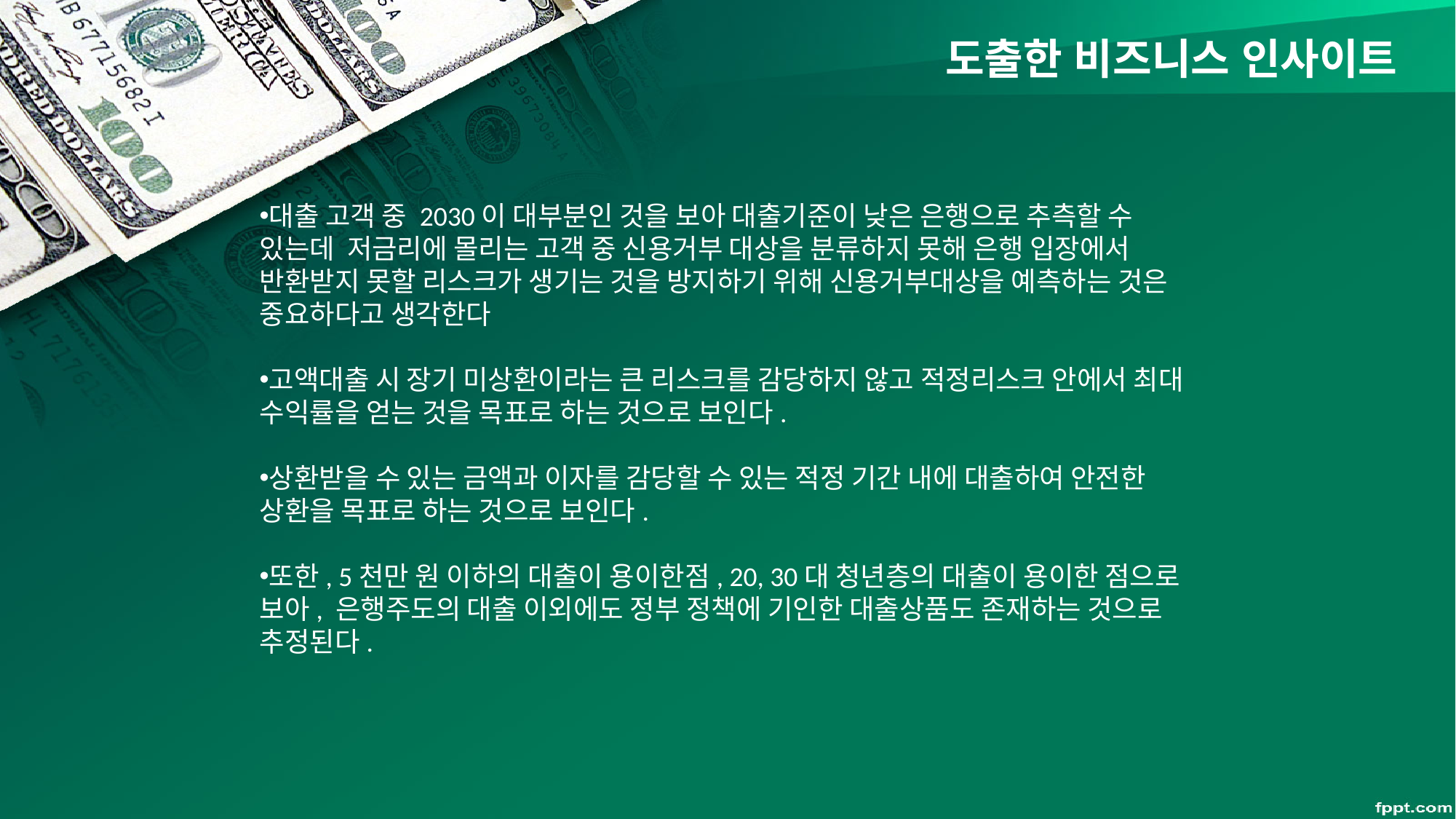

# 도출한 비즈니스 인사이트
대출 고객 중 2030이 대부분인 것을 보아 대출기준이 낮은 은행으로 추측할 수 있는데  저금리에 몰리는 고객 중 신용거부 대상을 분류하지 못해 은행 입장에서 반환받지 못할 리스크가 생기는 것을 방지하기 위해 신용거부대상을 예측하는 것은 중요하다고 생각한다

고액대출 시 장기 미상환이라는 큰 리스크를 감당하지 않고 적정리스크 안에서 최대 수익률을 얻는 것을 목표로 하는 것으로 보인다.

상환받을 수 있는 금액과 이자를 감당할 수 있는 적정 기간 내에 대출하여 안전한 상환을 목표로 하는 것으로 보인다.

또한, 5천만 원 이하의 대출이 용이한점, 20, 30대 청년층의 대출이 용이한 점으로 보아, 은행주도의 대출 이외에도 정부 정책에 기인한 대출상품도 존재하는 것으로 추정된다.